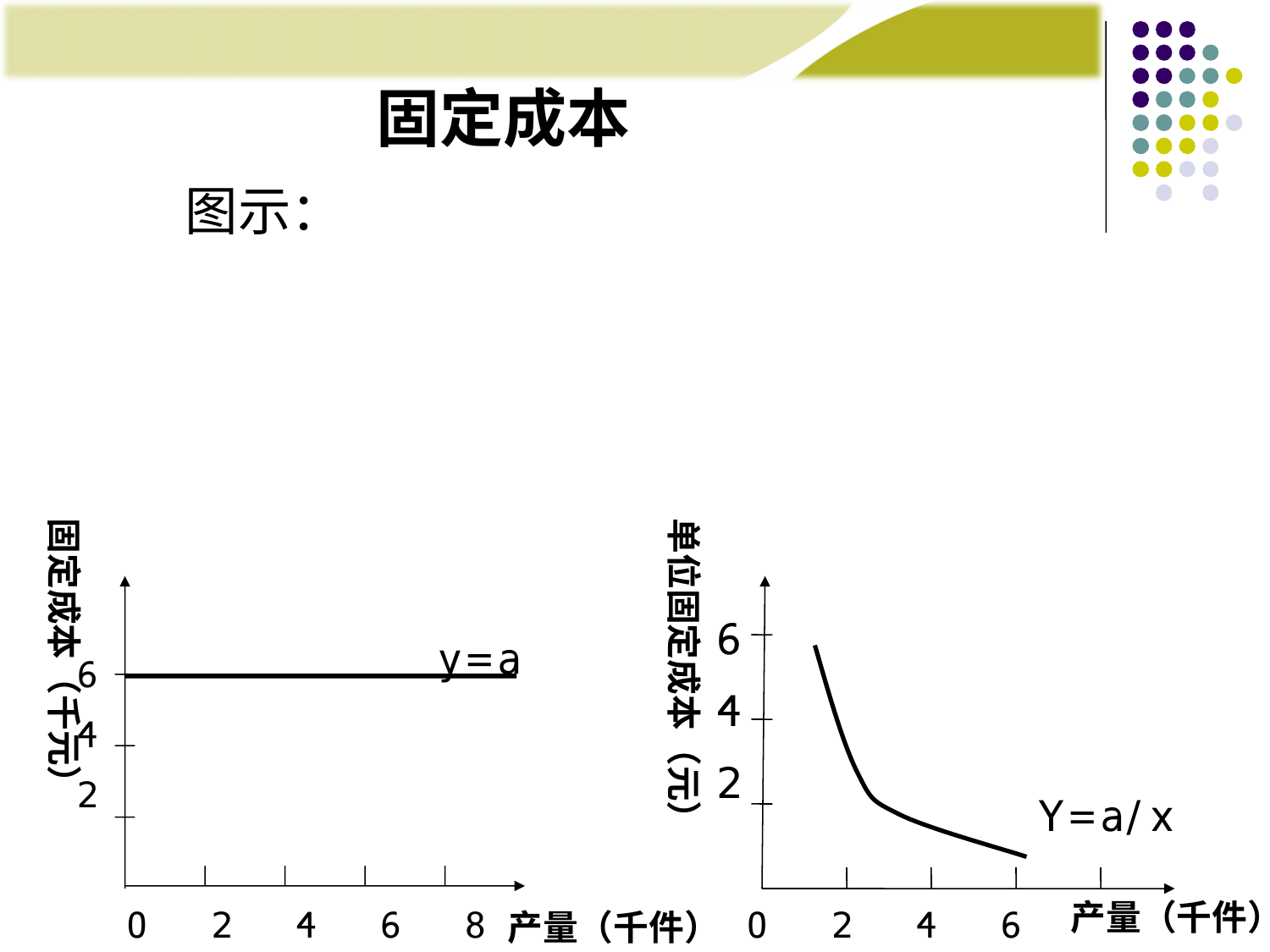

77
# 固定成本
 图示：
固定成本（千元）
单位固定成本（元）

6
4
2
 y=a

6
4
2

Y=a/x

产量（千件）
0      2      4      6      8
0      2      4      6
产量（千件）